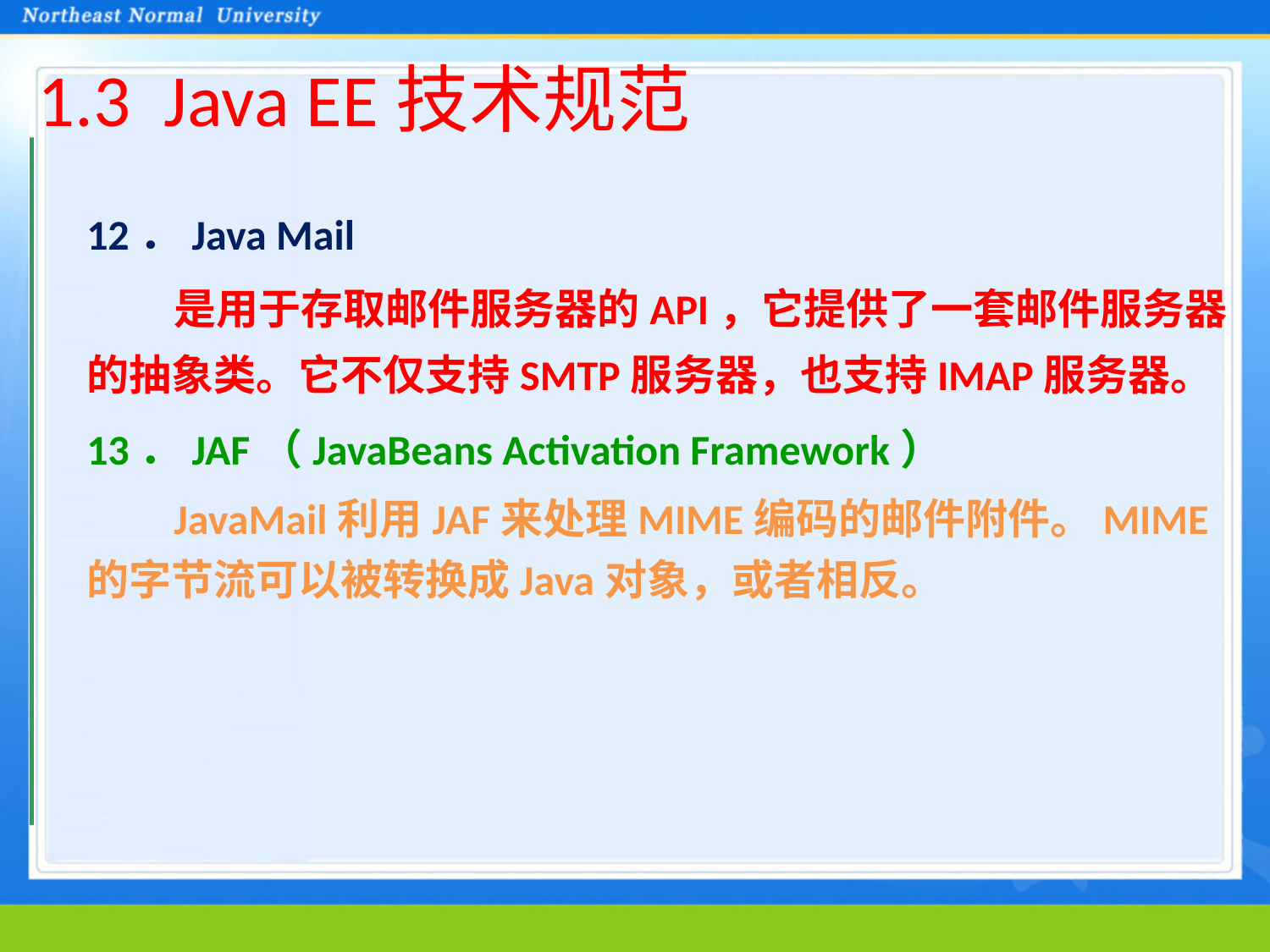

# 1.3  Java EE技术规范
12．Java Mail
是用于存取邮件服务器的API，它提供了一套邮件服务器的抽象类。它不仅支持SMTP服务器，也支持IMAP服务器。
13．JAF（JavaBeans Activation Framework）
JavaMail利用JAF来处理MIME编码的邮件附件。MIME的字节流可以被转换成Java对象，或者相反。